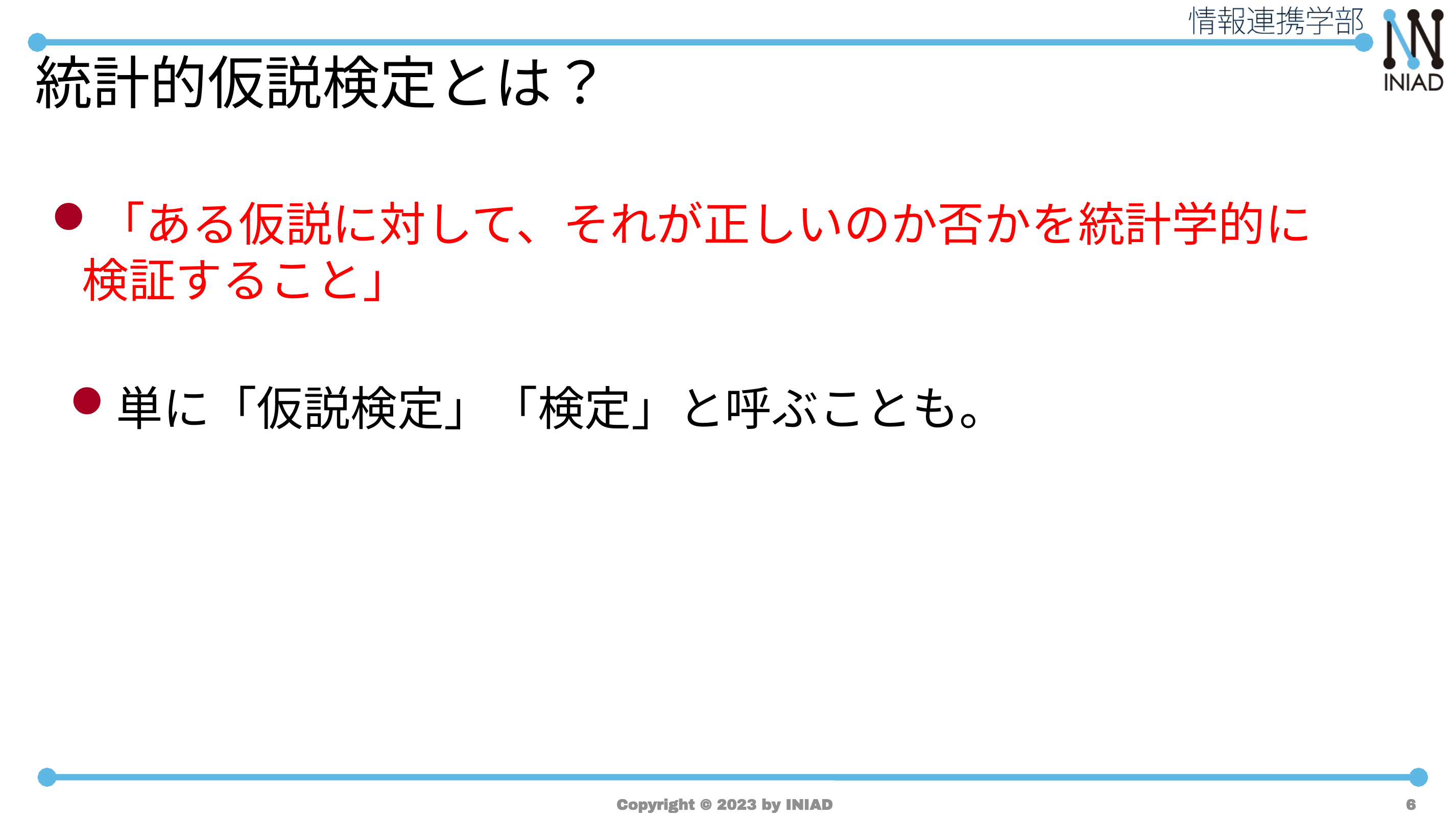

# 統計的仮説検定とは？
「ある仮説に対して、それが正しいのか否かを統計学的に検証すること」
単に「仮説検定」「検定」と呼ぶことも。
Copyright © 2023 by INIAD
6